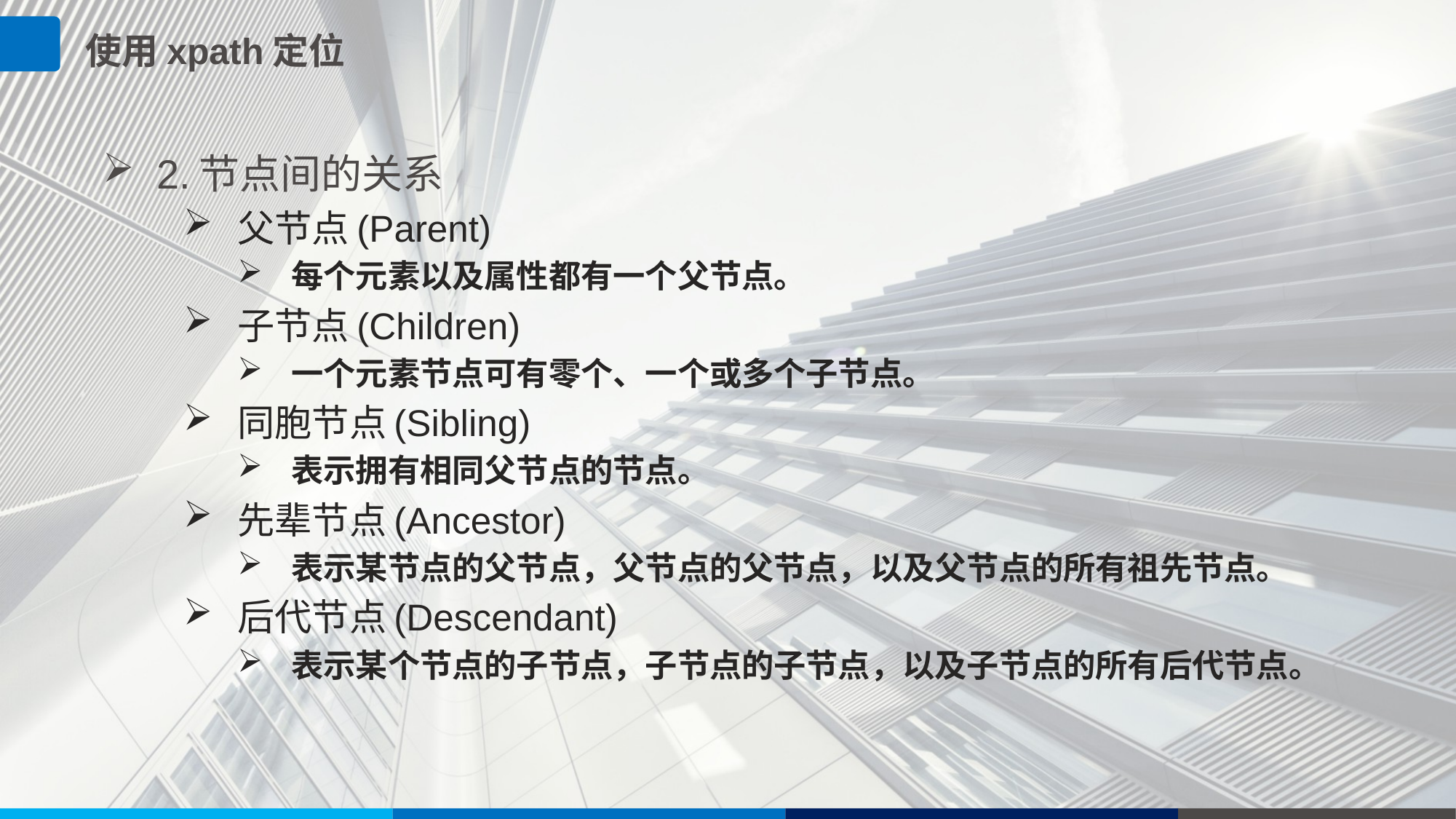

使用xpath定位
2.节点间的关系
父节点(Parent)
每个元素以及属性都有一个父节点。
子节点(Children)
一个元素节点可有零个、一个或多个子节点。
同胞节点(Sibling)
表示拥有相同父节点的节点。
先辈节点(Ancestor)
表示某节点的父节点，父节点的父节点，以及父节点的所有祖先节点。
后代节点(Descendant)
表示某个节点的子节点，子节点的子节点，以及子节点的所有后代节点。